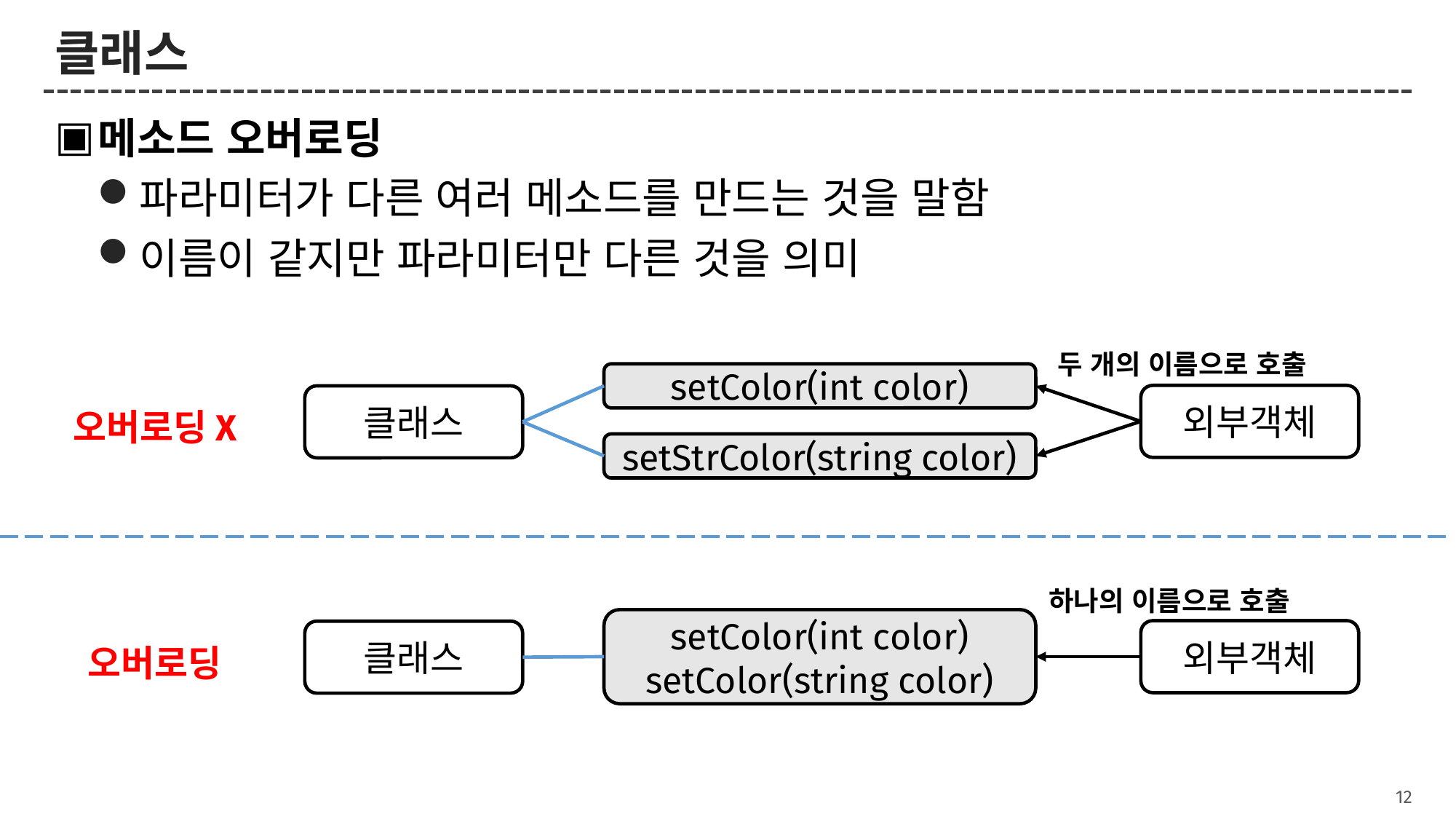

# 클래스
메소드 오버로딩
파라미터가 다른 여러 메소드를 만드는 것을 말함
이름이 같지만 파라미터만 다른 것을 의미
두 개의 이름으로 호출
setColor(int color)
외부객체
클래스
오버로딩X
setStrColor(string color)
하나의 이름으로 호출
setColor(int color)
setColor(string color)
외부객체
클래스
오버로딩